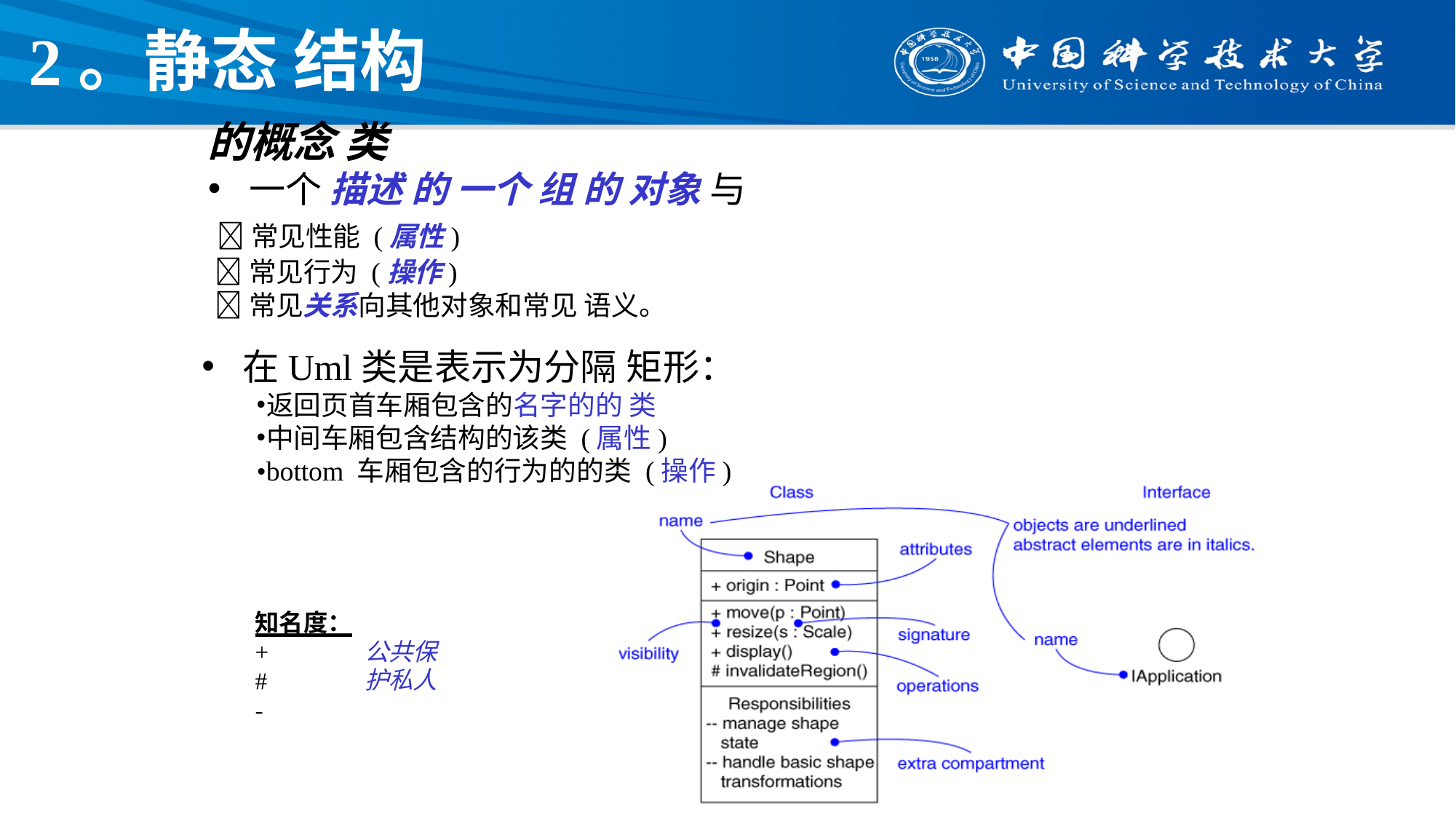

# 2。静态 结构
的概念 类
一个 描述 的 一个 组 的 对象 与
÷常见性能 (属性)
÷常见行为 (操作)
÷常见关系向其他对象和常见 语义。
在Uml类是表示为分隔 矩形：
返回页首车厢包含的名字的的 类
中间车厢包含结构的该类 (属性)
•bottom 车厢包含的行为的的类 (操作)

知名度：
+
#
-
公共保护私人
3